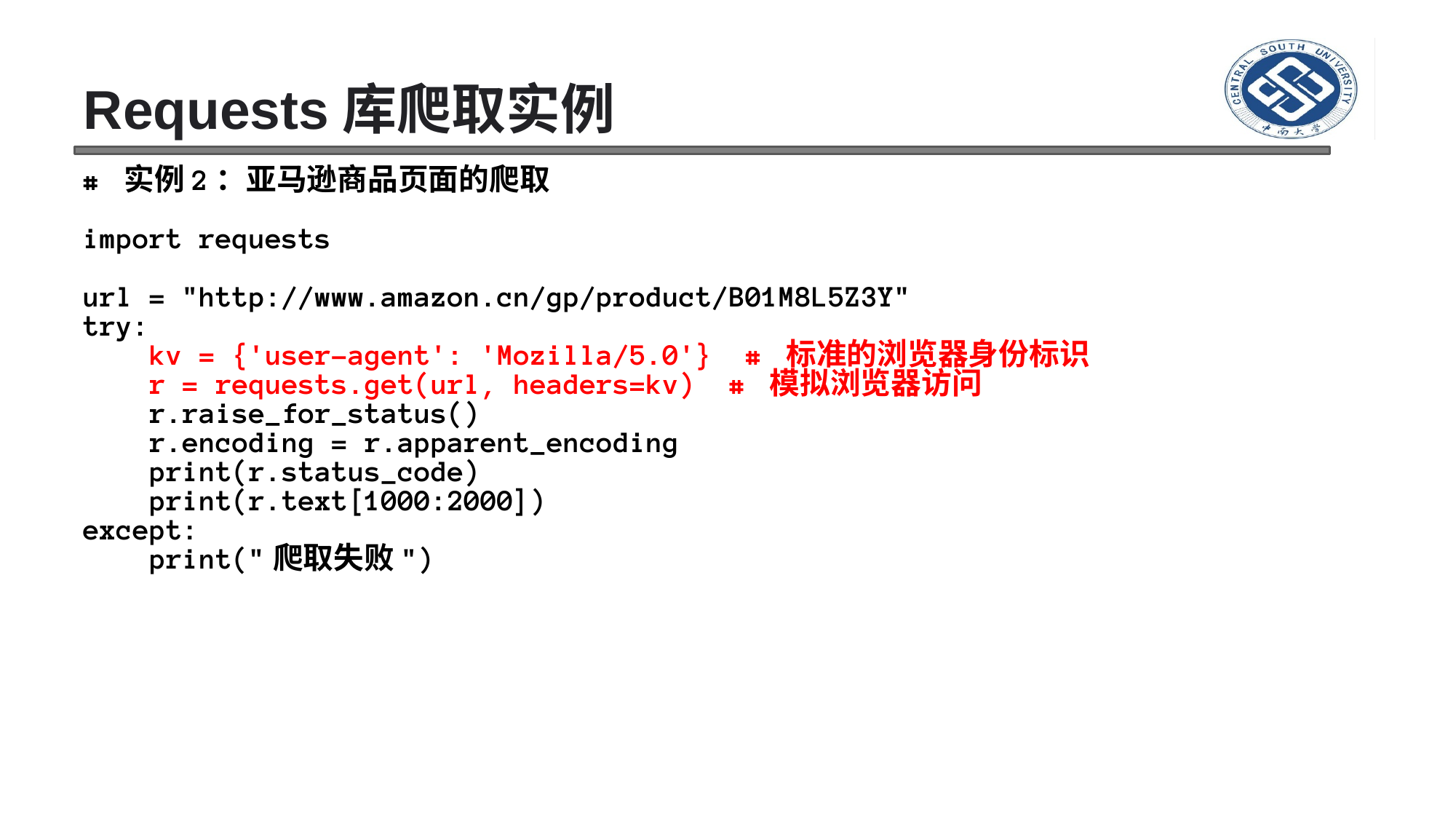

# Requests库爬取实例
# 实例2：亚马逊商品页面的爬取

import requests

url = "http://www.amazon.cn/gp/product/B01M8L5Z3Y"
try:
    kv = {'user-agent': 'Mozilla/5.0'}  # 标准的浏览器身份标识
    r = requests.get(url, headers=kv)  # 模拟浏览器访问
    r.raise_for_status()
    r.encoding = r.apparent_encoding
    print(r.status_code)
    print(r.text[1000:2000])
except:
    print("爬取失败")